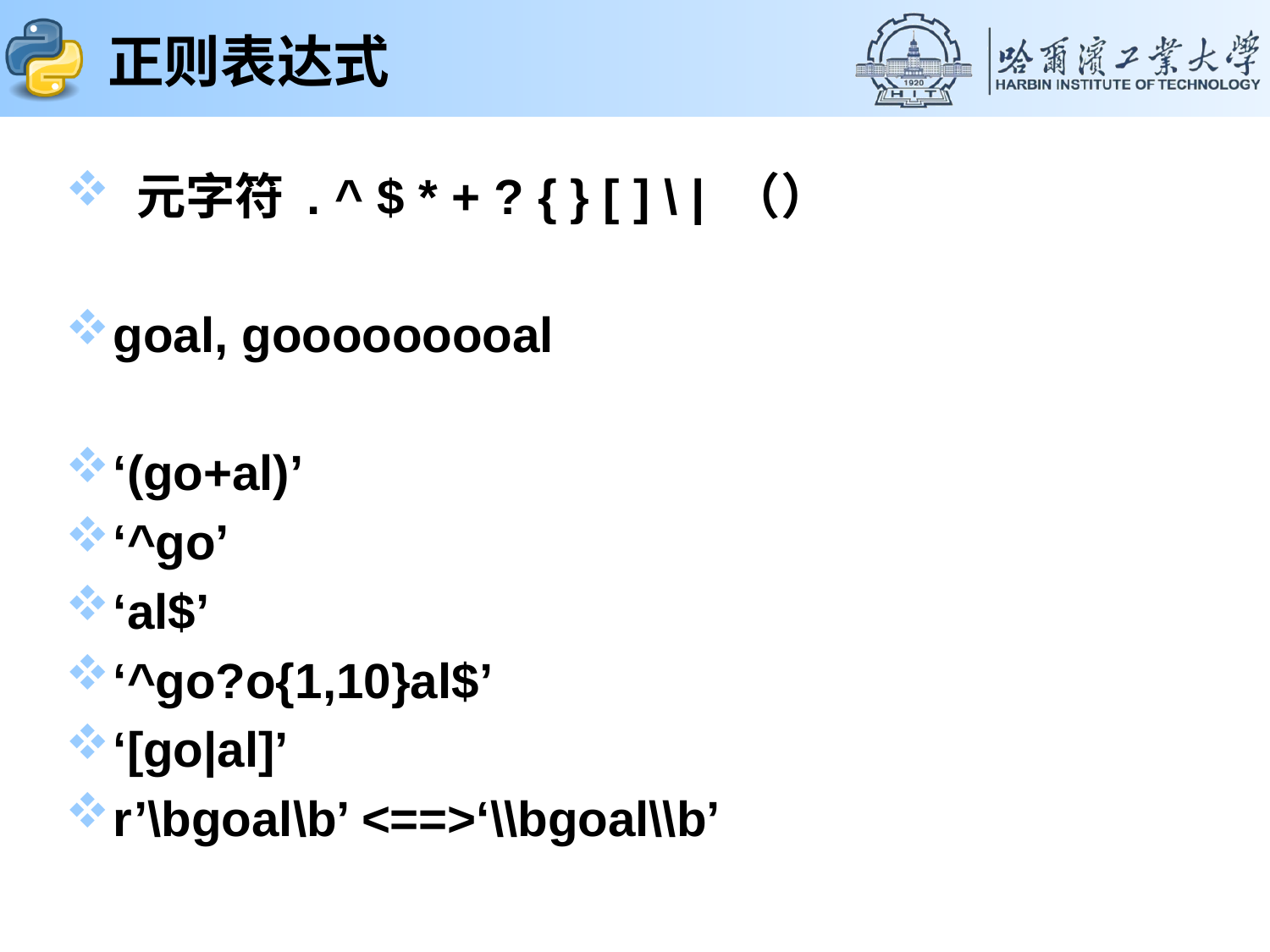

# 正则表达式
 元字符 . ^ $ * + ? { } [ ] \ | （）

goal, gooooooooal

‘(go+al)’
‘^go’
‘al$’
‘^go?o{1,10}al$’
‘[go|al]’
r’\bgoal\b’ <==>‘\\bgoal\\b’